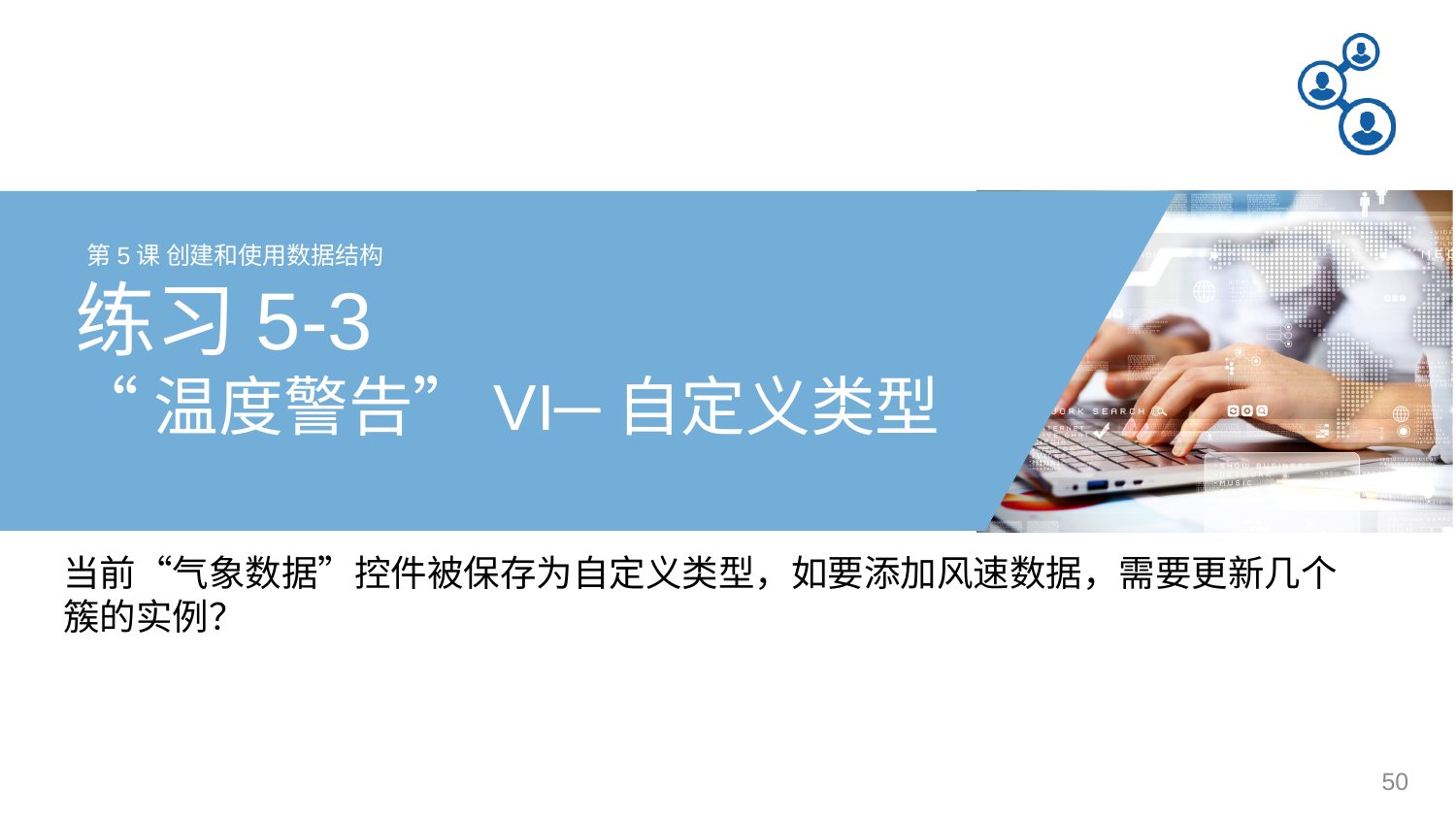

练习5-3
“温度警告”VI─自定义类型
当前“气象数据”控件被保存为自定义类型，如要添加风速数据，需要更新几个簇的实例？

50